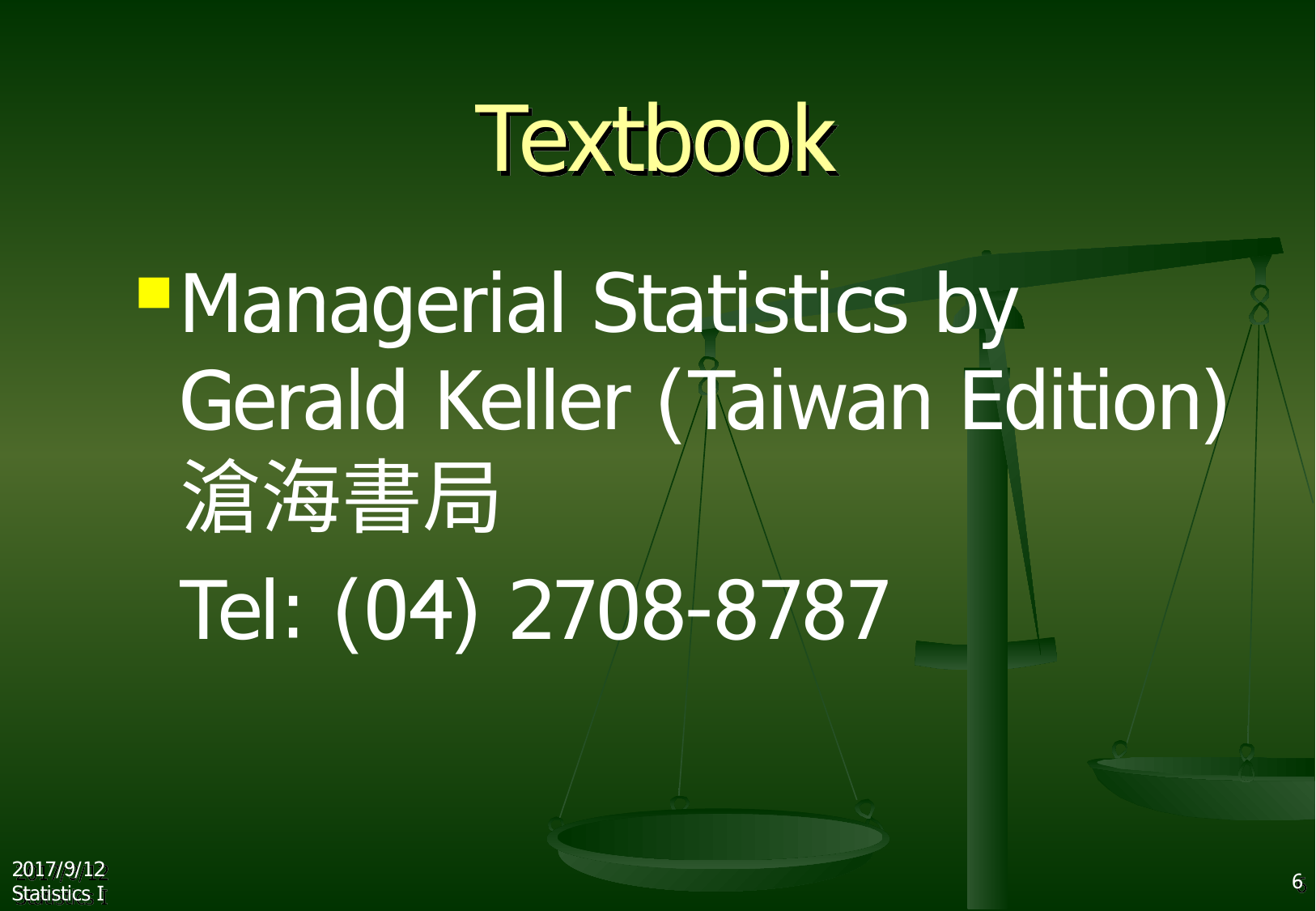

# Textbook
Managerial Statistics by Gerald Keller (Taiwan Edition)滄海書局
	Tel: (04) 2708-8787
2017/9/12
Statistics I
6